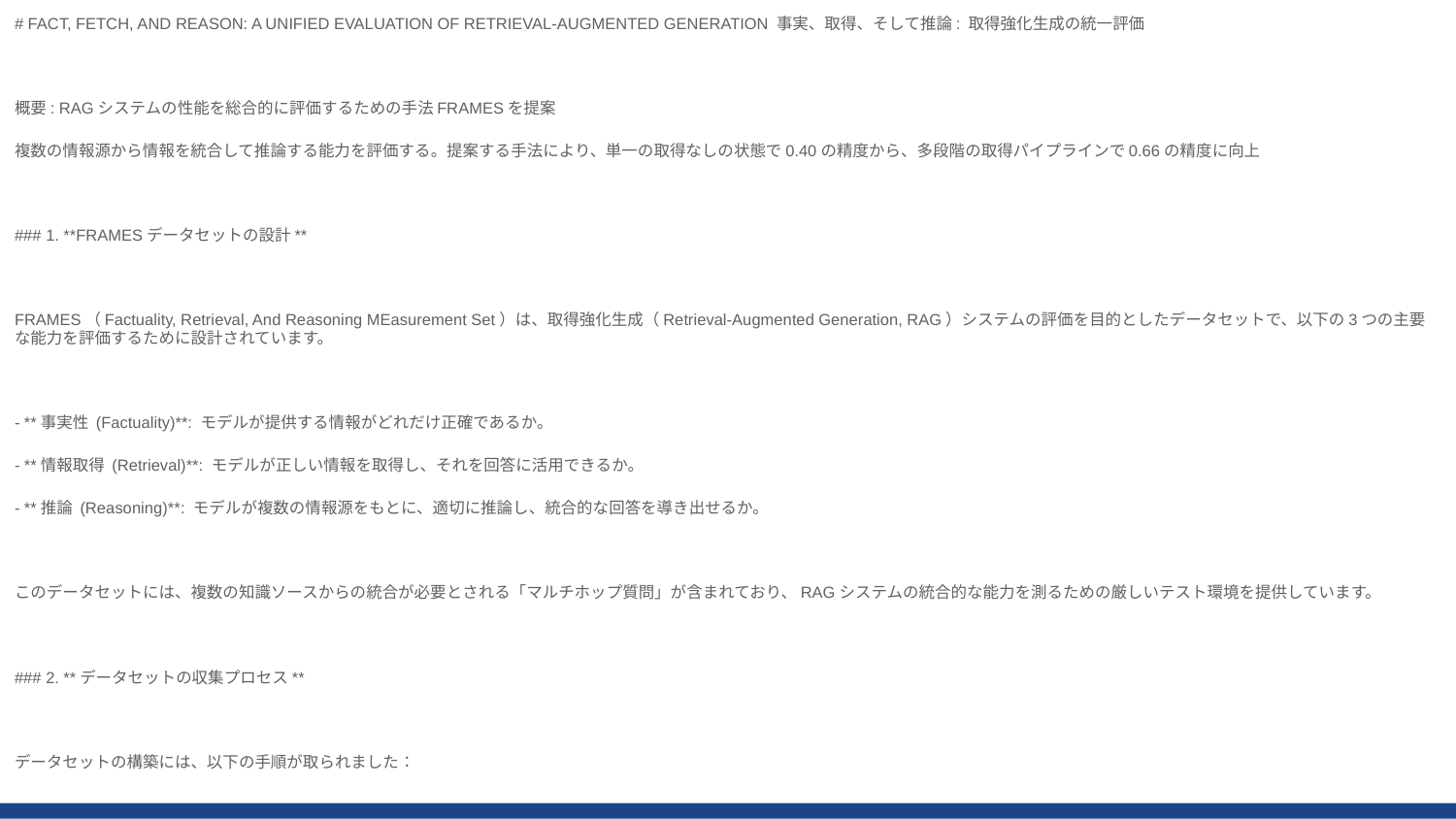

# FACT, FETCH, AND REASON: A UNIFIED EVALUATION OF RETRIEVAL-AUGMENTED GENERATION 事実、取得、そして推論: 取得強化生成の統一評価

概要: RAGシステムの性能を総合的に評価するための手法FRAMESを提案
複数の情報源から情報を統合して推論する能力を評価する。提案する手法により、単一の取得なしの状態で0.40の精度から、多段階の取得パイプラインで0.66の精度に向上

### 1. **FRAMESデータセットの設計**

FRAMES（Factuality, Retrieval, And Reasoning MEasurement Set）は、取得強化生成（Retrieval-Augmented Generation, RAG）システムの評価を目的としたデータセットで、以下の3つの主要な能力を評価するために設計されています。

- **事実性 (Factuality)**: モデルが提供する情報がどれだけ正確であるか。
- **情報取得 (Retrieval)**: モデルが正しい情報を取得し、それを回答に活用できるか。
- **推論 (Reasoning)**: モデルが複数の情報源をもとに、適切に推論し、統合的な回答を導き出せるか。

このデータセットには、複数の知識ソースからの統合が必要とされる「マルチホップ質問」が含まれており、RAGシステムの統合的な能力を測るための厳しいテスト環境を提供しています。

### 2. **データセットの収集プロセス**

データセットの構築には、以下の手順が取られました：

1. **合成データ生成試行**:
    - 初めに、コスト削減のために合成データ生成が試みられました。LLMに対して、複数の記事を使用して質問を生成するよう指示するプロンプトを与え、合成データを収集しました。しかし、この方法では質問と回答に「幻覚（hallucination）」が含まれることが多く、結果的に人手によるデータの生成に頼ることが決まりました。
2. **人手によるアノテーション**:
    - 記事をもとに人間が質問を生成しました。これにより、より信頼性の高い質問セットが作成され、質問には「数値的推論」「表形式のデータの解析」「時間推論」など、さまざまな推論タイプが含まれました。データセットには、合計824のテストサンプルが含まれています。

### 3. **評価手法**

FRAMESを使ってモデルの性能を評価する際には、「シングルステップ評価」と「マルチステップ評価」の2つの評価手法が用いられています。

### 3.1 シングルステップ評価

- **シングルステップ評価**では、モデルに質問を一度だけ与えて、その回答を評価します。次の3つの異なるプロンプト方式で評価されています。
    1. **Naive Prompt**: 単に質問をモデルに投げかけ、その回答を評価します。この方式では取得は行われません。
    2. **BM25-Retrieved Prompt (n_docs)**: 質問に加えて、BM25アルゴリズムを使って取得したn個のWikipediaの記事をプロンプトに追加して、質問を与えます。
        - BM25アルゴリズムは、質問に関連する記事を取得し、そのスコアに基づいて文脈に追加する手法であり、RAGにおける基本的な情報取得の方法として使われます。
    3. **Oracle Prompt**: 正解として使用された全てのWikipedia記事を含めたプロンプトです。この手法は、理想的な取得システムがすべての関連情報を取得した場合の上限の性能を評価するものです。
- **実験結果**として、BM25による取得を追加することで、精度が向上し、特にOracle Promptでは最高の精度を示しました。特に、正しい記事が文脈に含まれることで、モデルの回答精度が大幅に向上し、多重制約や後処理を必要とする質問に対して最も効果的でした。

### 3.2 マルチステップ評価

- **マルチステップ評価**では、モデルが複数回の取得と推論を繰り返すプロセスを設計しています。これにより、単一の推論ステップではカバーしきれない情報の統合や推論を促進します。マルチステップ評価には次の2種類の設定があります。
    1. **Vanilla Multi-Step Retrieval**: モデルが明確な検索計画なしに複数回の検索を行い、取得された記事を追加しながら最終的な回答を生成します。
    2. **Search Planning Instructions**: モデルに対して明確な検索計画の指示と数例を示すことで、検索プロセスの方向性をより効率的にナビゲートさせます。
- この評価においては、各ステップでBM25を用いて関連するWikipediaの記事を取得し、それを文脈に追加しながら、モデルが推論を行います。この手法により、Vanillaの設定でも精度が向上しましたが、検索計画の指示を与えることでさらなる精度向上が見られ、最終的にOracle Promptに迫る精度（0.66）に達しました。

### 4. **検索と推論のプロセス**

- **検索計画と推論**: マルチステップ評価においては、モデルは質問と共に検索クエリを生成し、BM25により関連する記事を取得します。このプロセスを複数回繰り返し、最終的にすべての関連情報を集めた上で回答を行います。
    - この反復的な取得プロセスにより、質問に対して必要な情報のカバレッジを向上させることができます。また、明確な計画指示により、検索の方向性を的確にし、無駄な検索を減らす効果が得られました。

### 5. **性能改善のための知見**

- モデルの性能を改善するために、以下の知見が得られました：
    - **文脈の多様性の確保**: 同じ検索クエリの繰り返しを防ぐために、クエリの多様性を確保する指示が有効でした。
    - **ステップバイステップ推論**: 検索クエリの生成において「ステップバイステップで考える」ことを指示することで、モデルがより効果的に検索を計画し、情報を集める能力を高めることができました。

### 6. **実験結果の分析**

- **結果の概要**として、Naive Promptでは精度は約40％でしたが、取得された記事を追加することで精度は向上し、Oracle Promptでは最大で約72％に達しました。さらに、マルチステップ検索の手法を取り入れた場合、最良の結果では精度が約66％に達し、Oracle Promptとほぼ同等の性能を示しました。
- 特に、数値的推論や表データの解析、後処理が必要な質問において、依然として改善の余地があることが示されています。これらの課題を克服するためには、より高度な推論能力と取得戦略の改善が必要です。